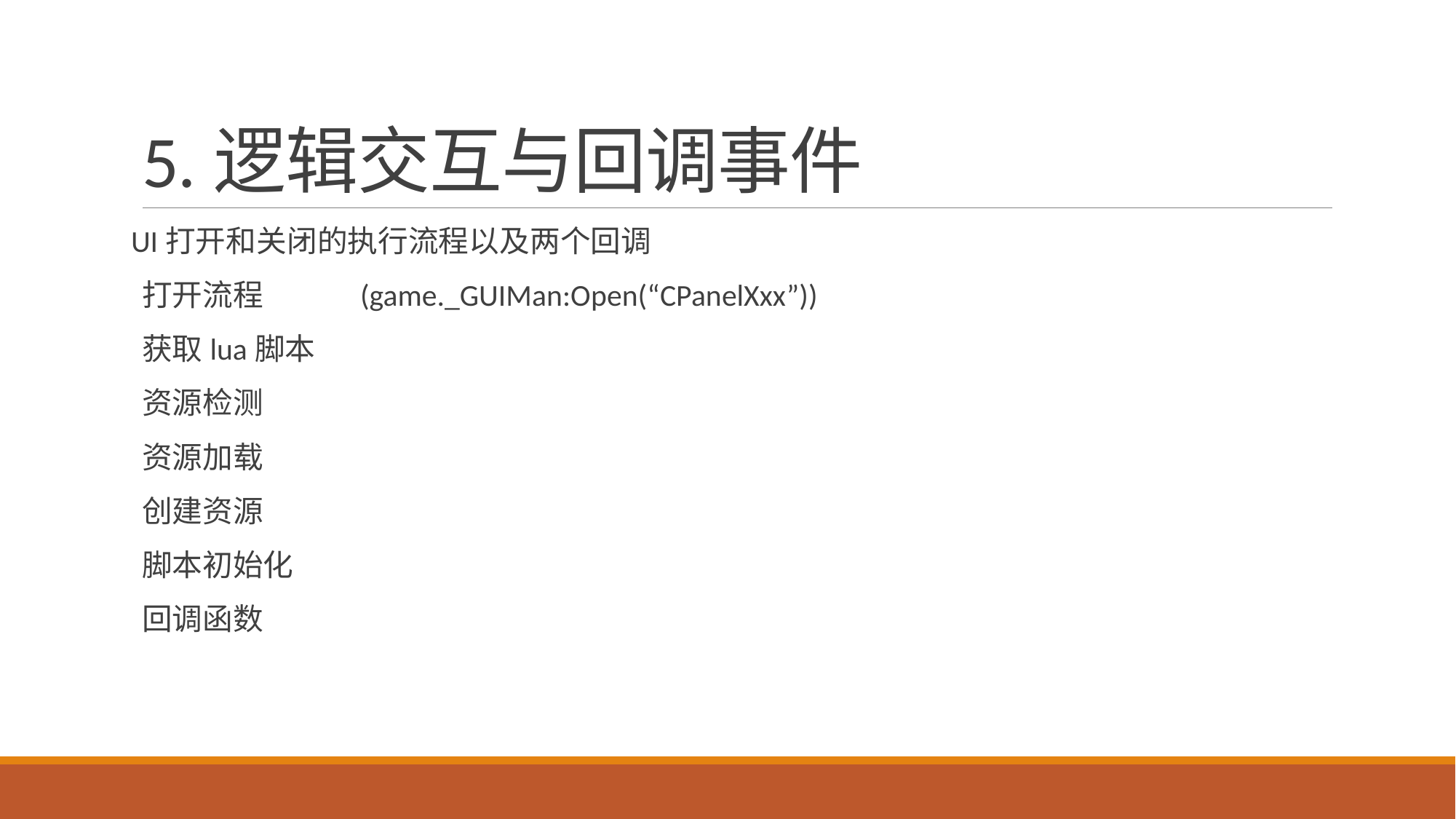

# 5.逻辑交互与回调事件
UI打开和关闭的执行流程以及两个回调
打开流程 	(game._GUIMan:Open(“CPanelXxx”))
获取lua脚本
资源检测
资源加载
创建资源
脚本初始化
回调函数